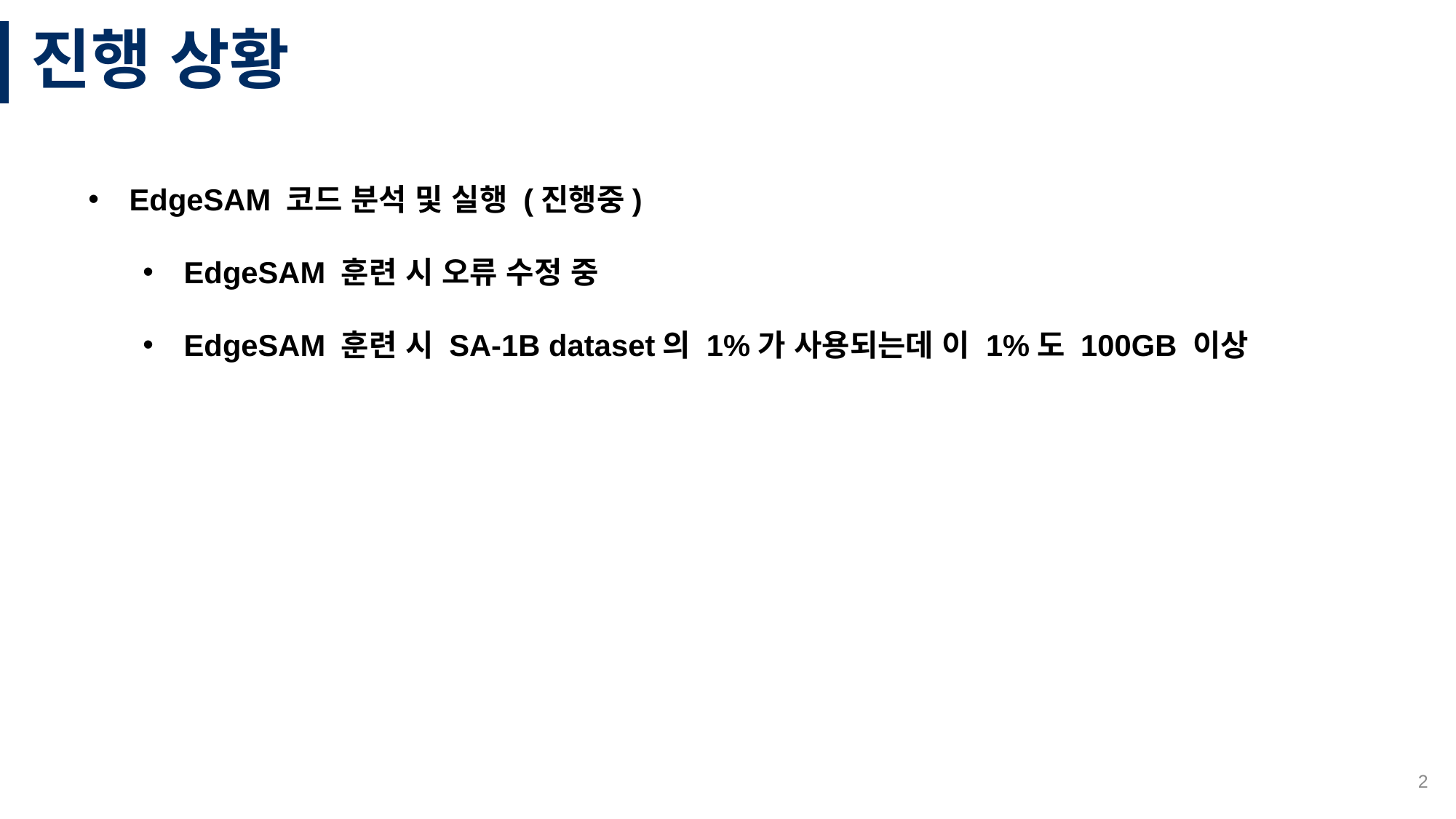

# 진행 상황
EdgeSAM 코드 분석 및 실행 (진행중)
EdgeSAM 훈련 시 오류 수정 중
EdgeSAM 훈련 시 SA-1B dataset의 1%가 사용되는데 이 1%도 100GB 이상

2